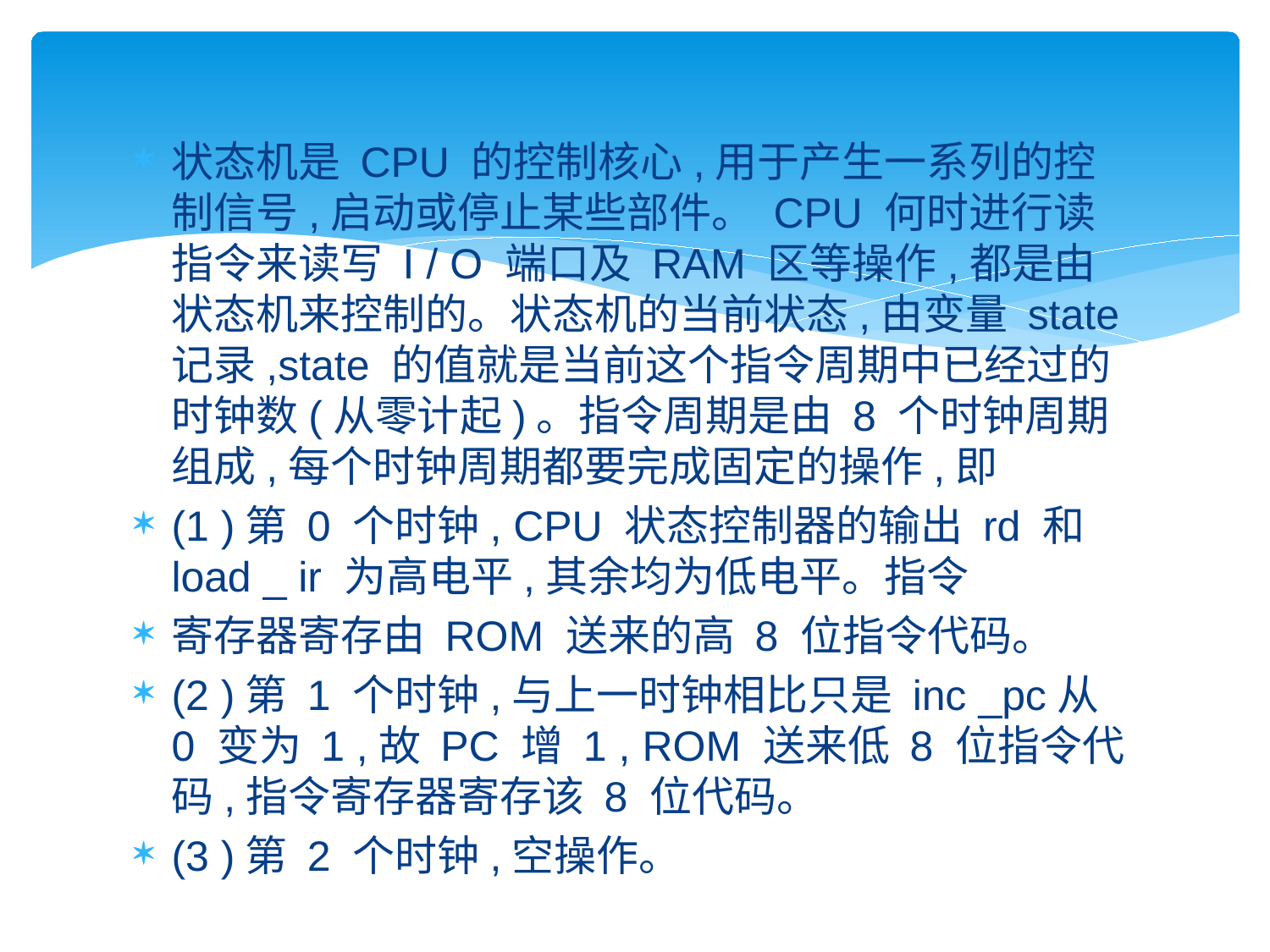

#
状态机是 CPU 的控制核心,用于产生一系列的控制信号,启动或停止某些部件。 CPU 何时进行读指令来读写 I / O 端口及 RAM 区等操作,都是由状态机来控制的。状态机的当前状态,由变量 state 记录,state 的值就是当前这个指令周期中已经过的时钟数(从零计起)。指令周期是由 8 个时钟周期组成,每个时钟周期都要完成固定的操作,即
(1 )第 0 个时钟, CPU 状态控制器的输出 rd 和 load _ ir 为高电平,其余均为低电平。指令
寄存器寄存由 ROM 送来的高 8 位指令代码。
(2 )第 1 个时钟,与上一时钟相比只是 inc _pc从 0 变为 1 ,故 PC 增 1 , ROM 送来低 8 位指令代码,指令寄存器寄存该 8 位代码。
(3 )第 2 个时钟,空操作。